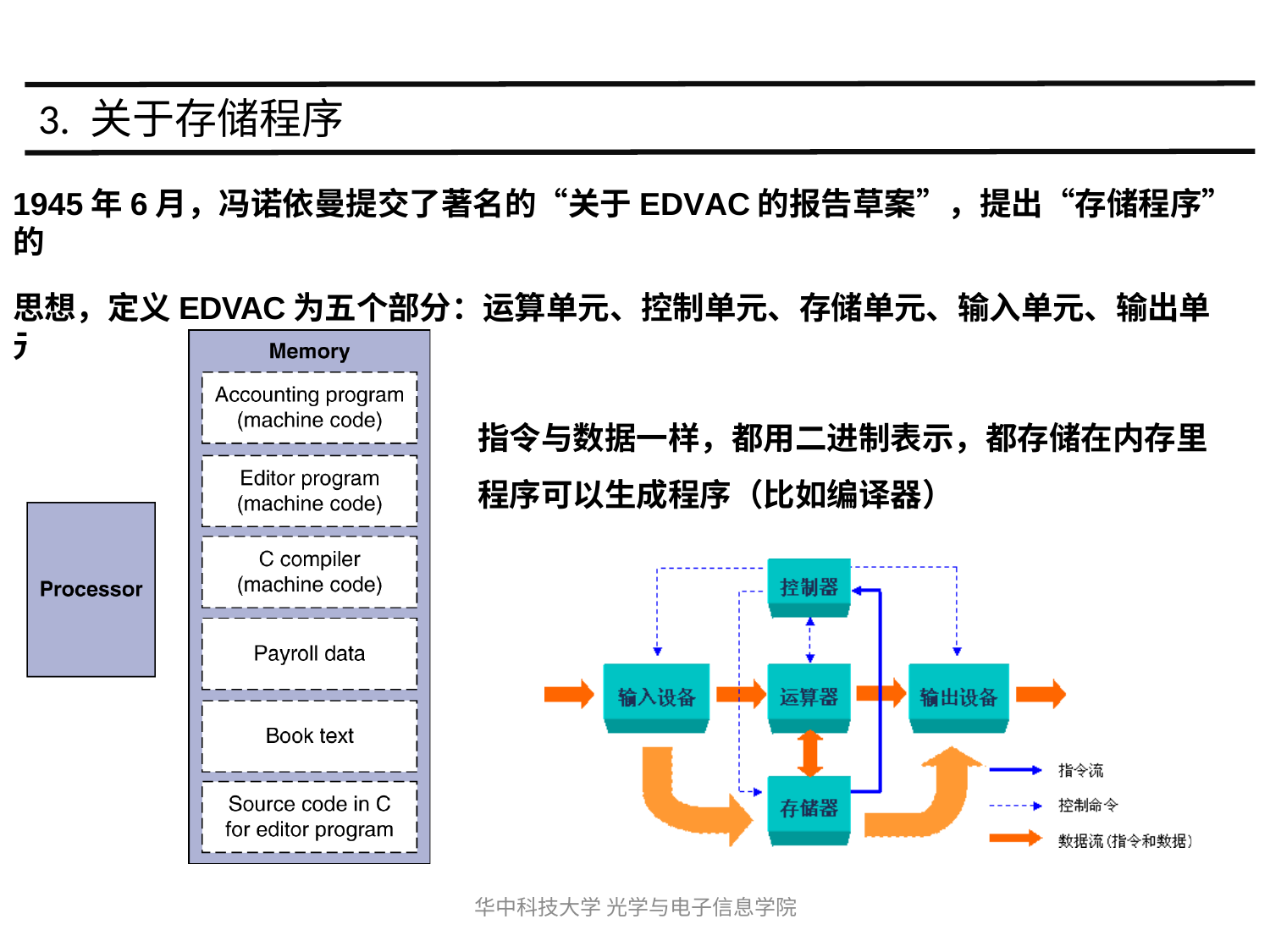

华中科技大学光学与电子信息学院
# 3. 关于存储程序
1945年6月，冯诺依曼提交了著名的“关于EDVAC的报告草案”，提出“存储程序”的
思想，定义EDVAC为五个部分：运算单元、控制单元、存储单元、输入单元、输出单元

指令与数据一样，都用二进制表示，都存储在内存里 程序可以生成程序（比如编译器）